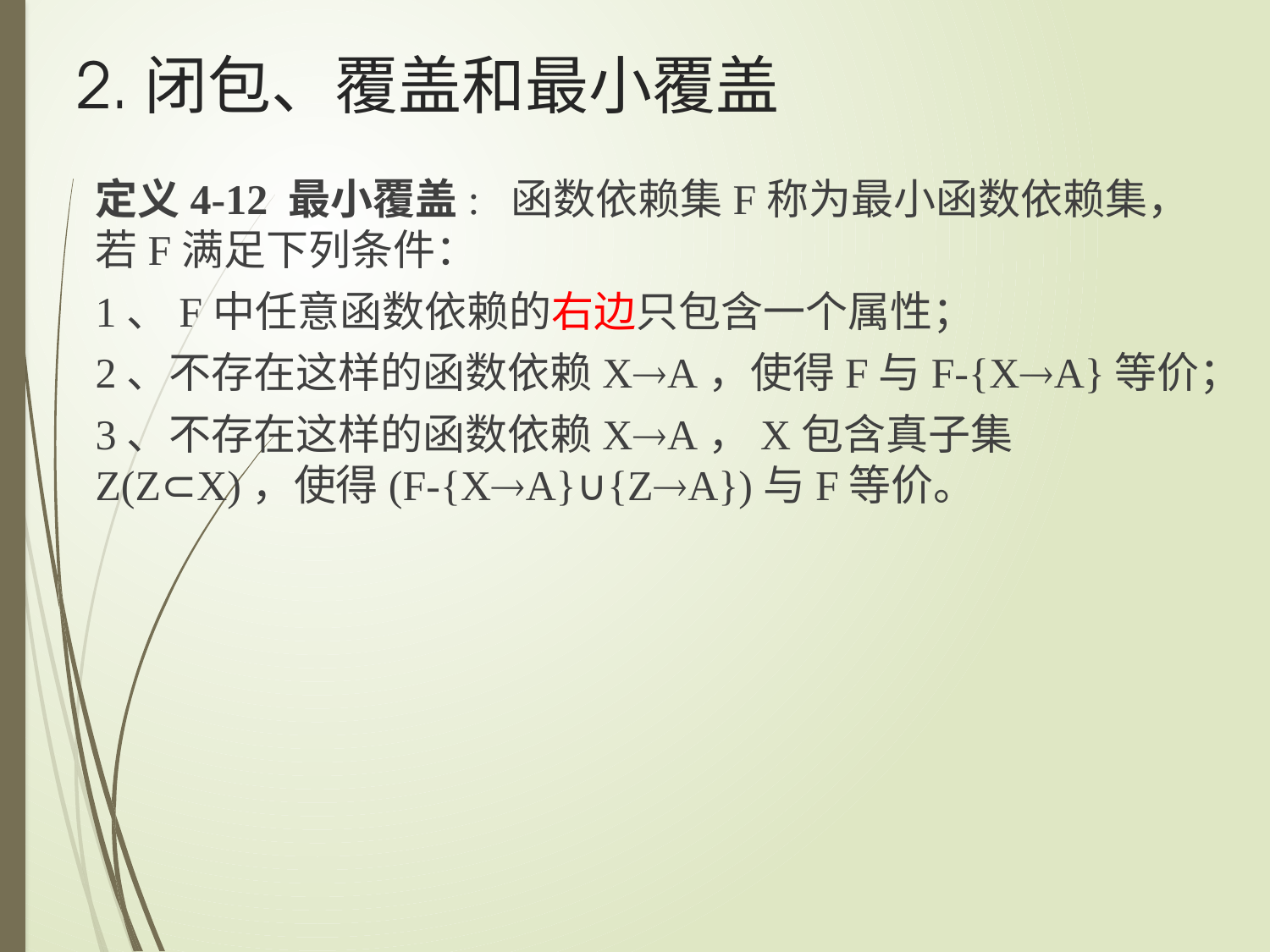

# 2.闭包、覆盖和最小覆盖
定义4-12 最小覆盖:  函数依赖集F称为最小函数依赖集，若F满足下列条件：
1、F中任意函数依赖的右边只包含一个属性；
2、不存在这样的函数依赖X→A，使得F与F-{X→A}等价；
3、不存在这样的函数依赖X→A，X包含真子集Z(Z⊂X)，使得(F-{X→A}∪{Z→A})与F等价。